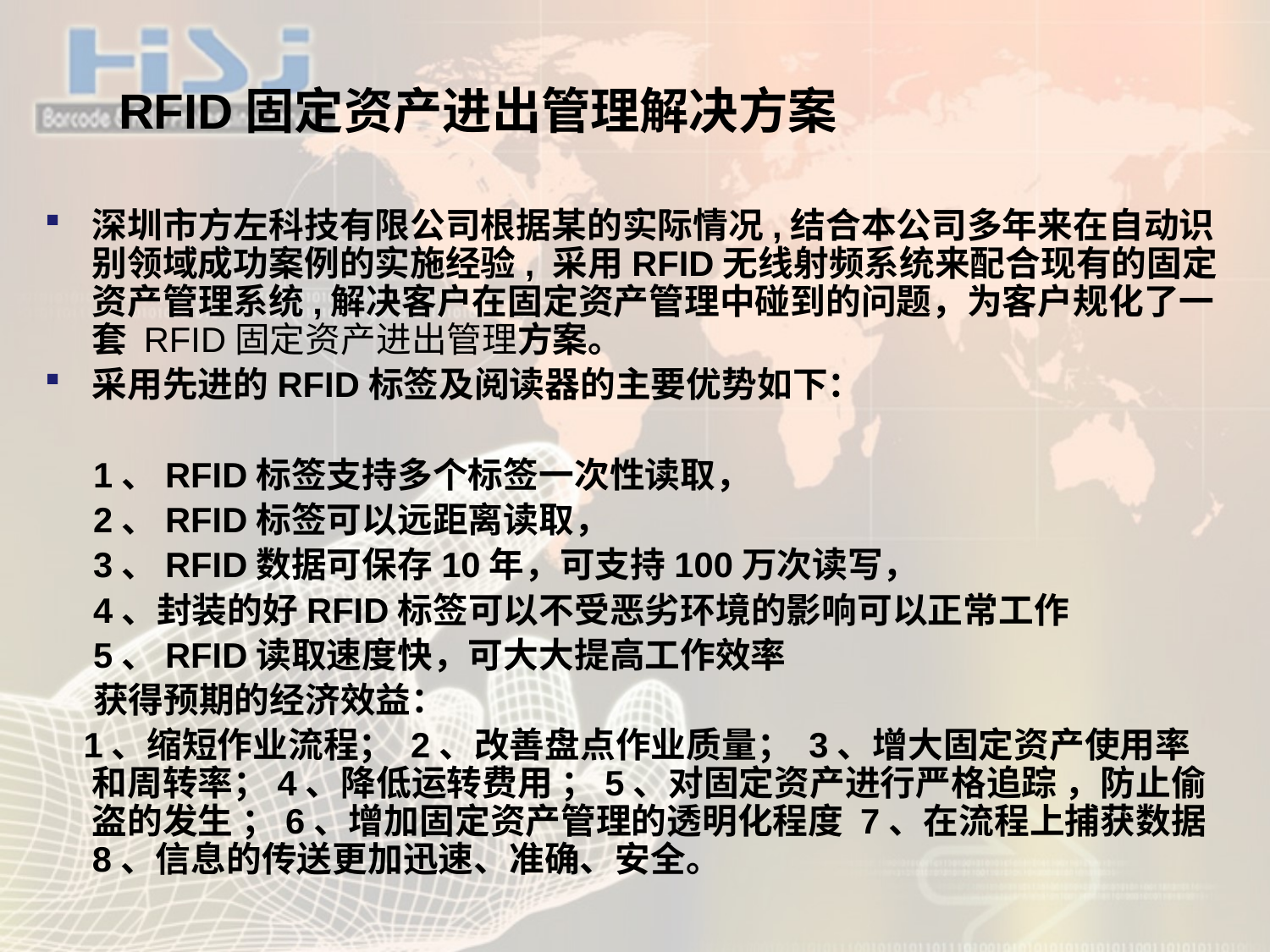

# RFID固定资产进出管理解决方案
深圳市方左科技有限公司根据某的实际情况,结合本公司多年来在自动识别领域成功案例的实施经验, 采用RFID无线射频系统来配合现有的固定资产管理系统,解决客户在固定资产管理中碰到的问题，为客户规化了一套 RFID固定资产进出管理方案。
采用先进的RFID标签及阅读器的主要优势如下：

     1、RFID标签支持多个标签一次性读取，
     2、RFID标签可以远距离读取，
     3、RFID数据可保存10年，可支持100万次读写，
     4、封装的好RFID标签可以不受恶劣环境的影响可以正常工作
     5、RFID读取速度快，可大大提高工作效率
     获得预期的经济效益：
    1、缩短作业流程； 2、改善盘点作业质量； 3、增大固定资产使用率和周转率；4、降低运转费用 ；5、对固定资产进行严格追踪 ，防止偷盗的发生 ；6、增加固定资产管理的透明化程度 7、在流程上捕获数据 8、信息的传送更加迅速、准确、安全。